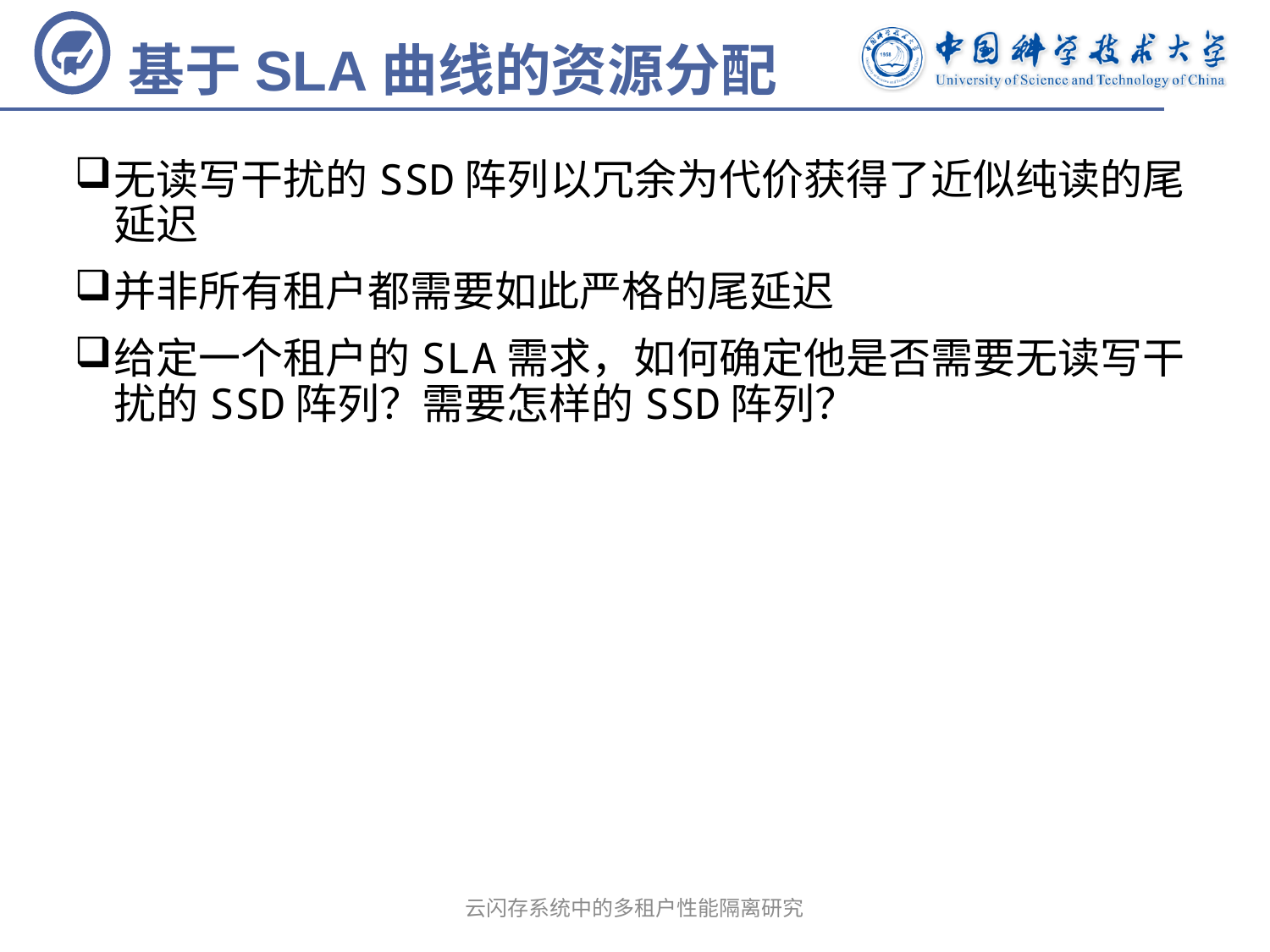

# 基于SLA曲线的资源分配
无读写干扰的SSD阵列以冗余为代价获得了近似纯读的尾延迟
并非所有租户都需要如此严格的尾延迟
给定一个租户的SLA需求，如何确定他是否需要无读写干扰的SSD阵列？需要怎样的SSD阵列？

云闪存系统中的多租户性能隔离研究